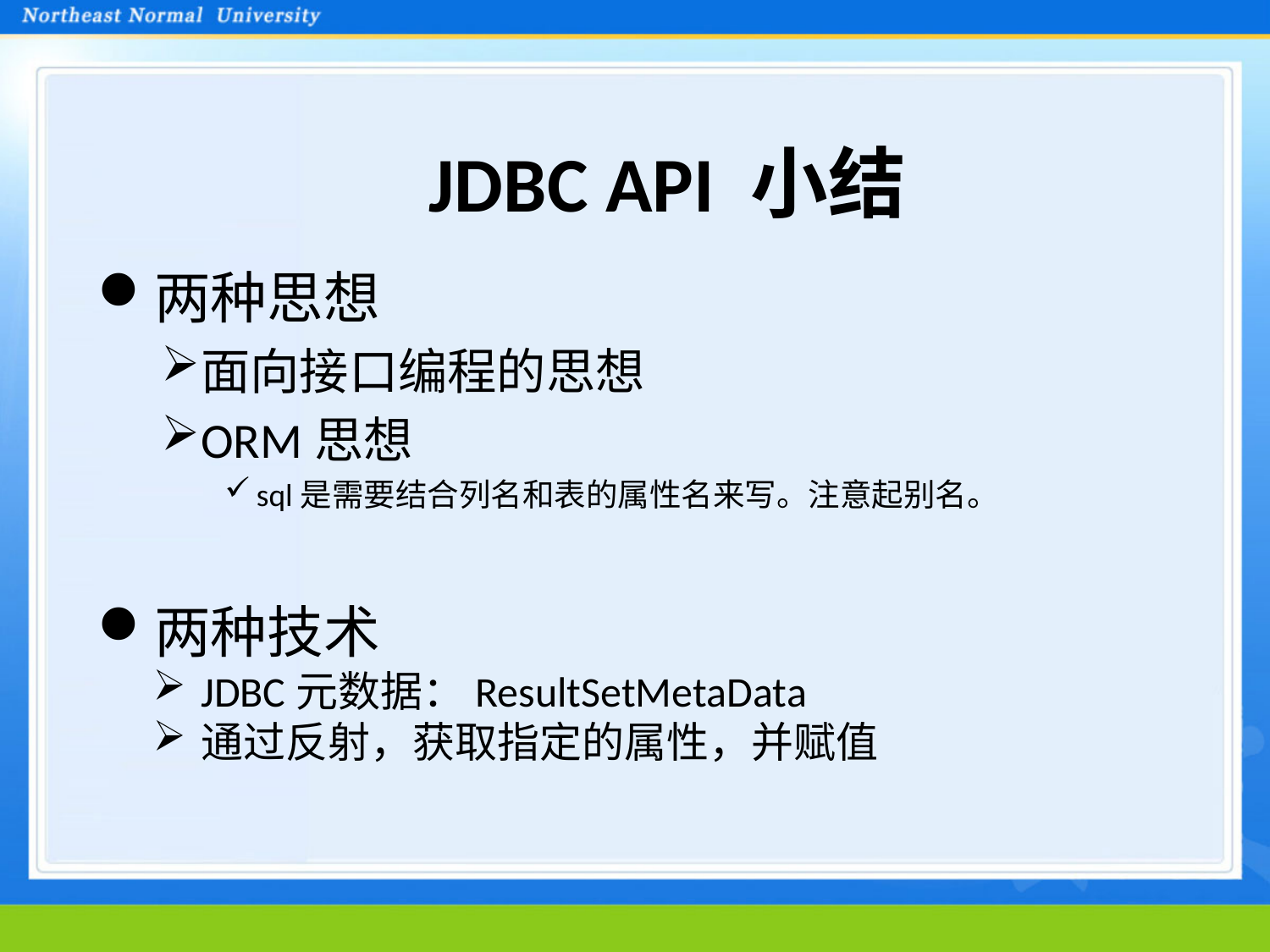

# JDBC API 小结
两种思想
面向接口编程的思想
ORM思想
sql是需要结合列名和表的属性名来写。注意起别名。

两种技术
JDBC元数据：ResultSetMetaData
通过反射，获取指定的属性，并赋值